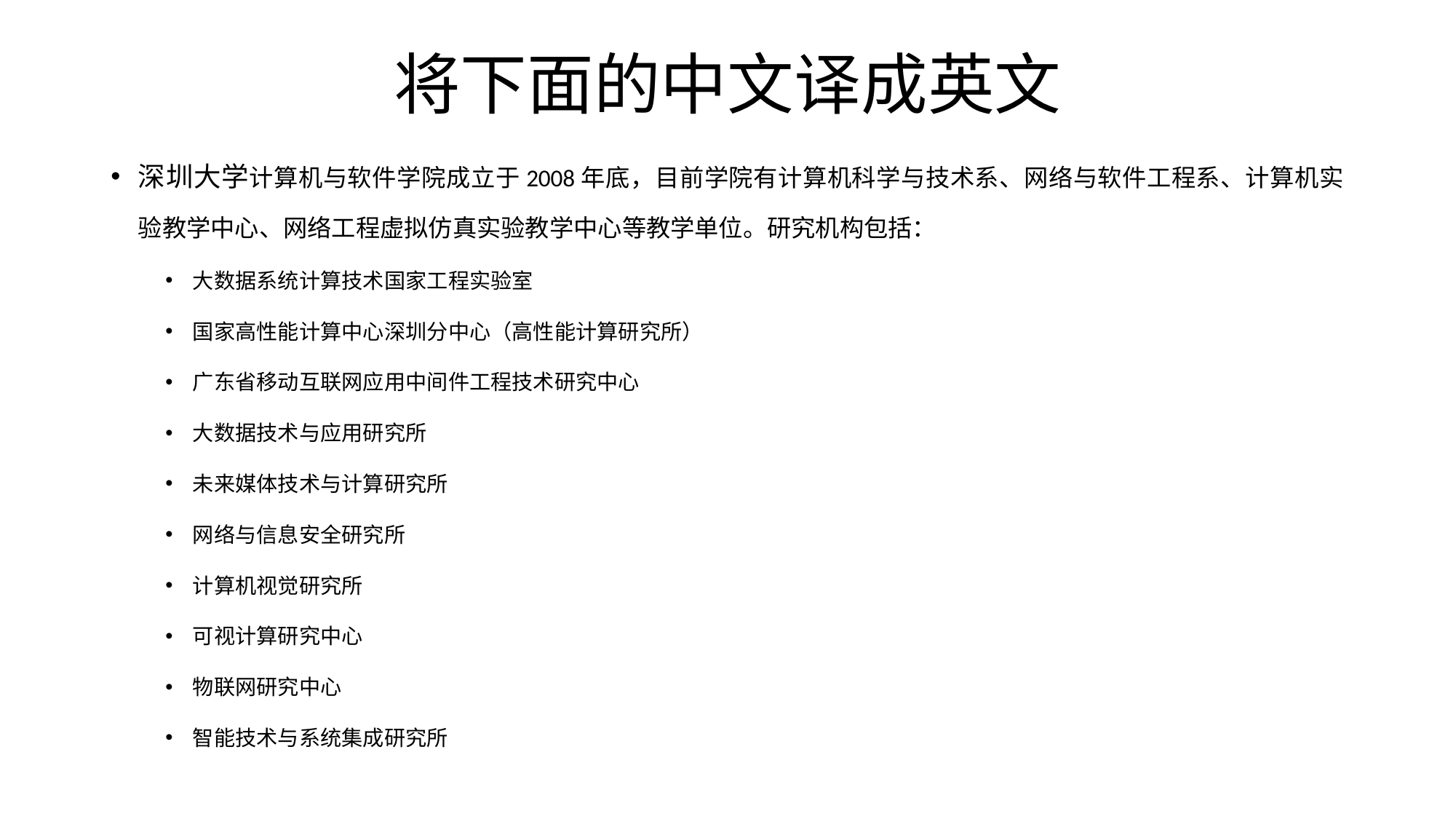

# 将下面的中文译成英文
深圳大学计算机与软件学院成立于2008年底，目前学院有计算机科学与技术系、网络与软件工程系、计算机实验教学中心、网络工程虚拟仿真实验教学中心等教学单位。研究机构包括：
大数据系统计算技术国家工程实验室
国家高性能计算中心深圳分中心（高性能计算研究所）
广东省移动互联网应用中间件工程技术研究中心
大数据技术与应用研究所
未来媒体技术与计算研究所
网络与信息安全研究所
计算机视觉研究所
可视计算研究中心
物联网研究中心
智能技术与系统集成研究所